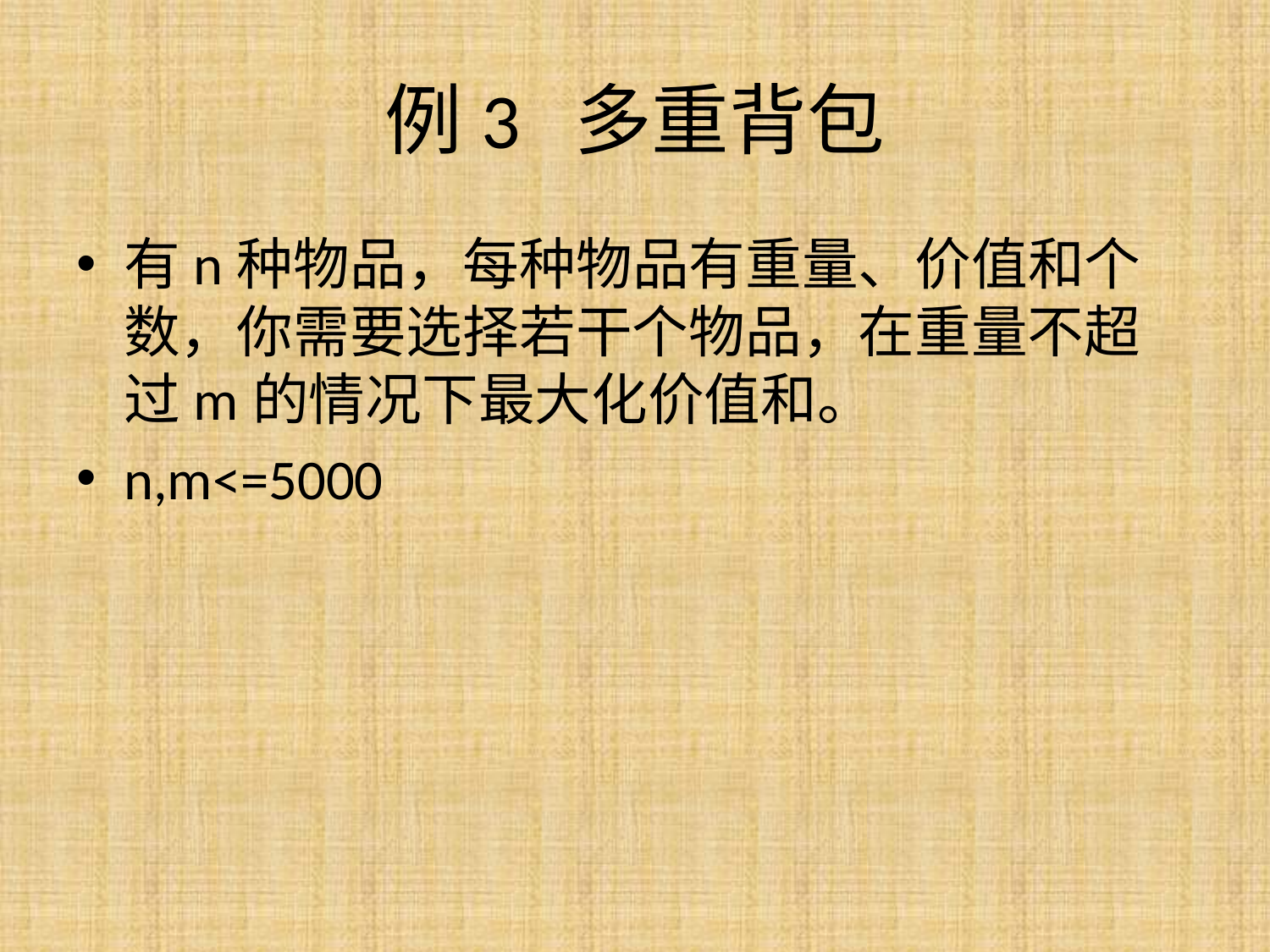

# 例3  多重背包
有n种物品，每种物品有重量、价值和个数，你需要选择若干个物品，在重量不超过m的情况下最大化价值和。
n,m<=5000